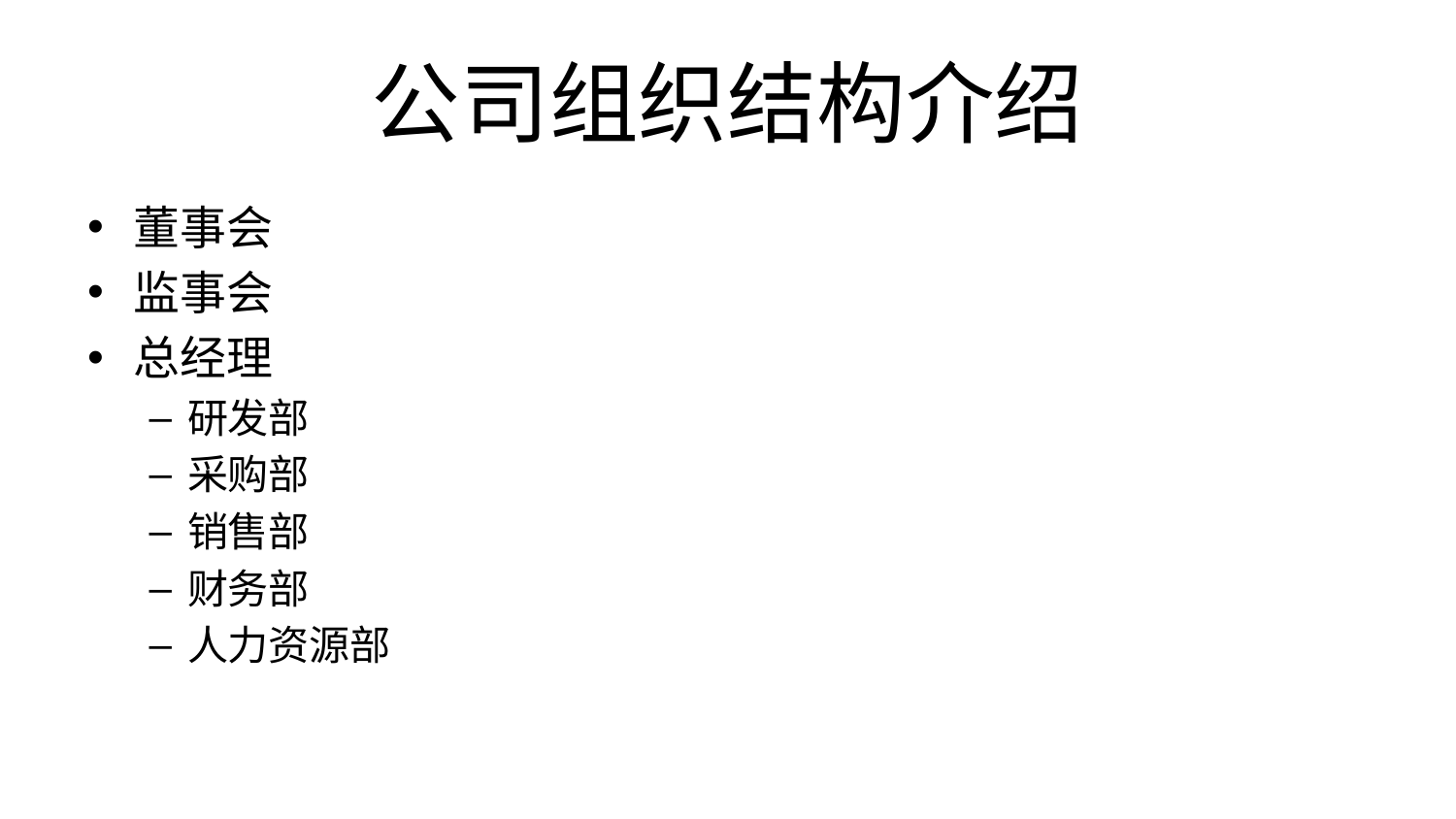

# 公司组织结构介绍
董事会
监事会
总经理
研发部
采购部
销售部
财务部
人力资源部